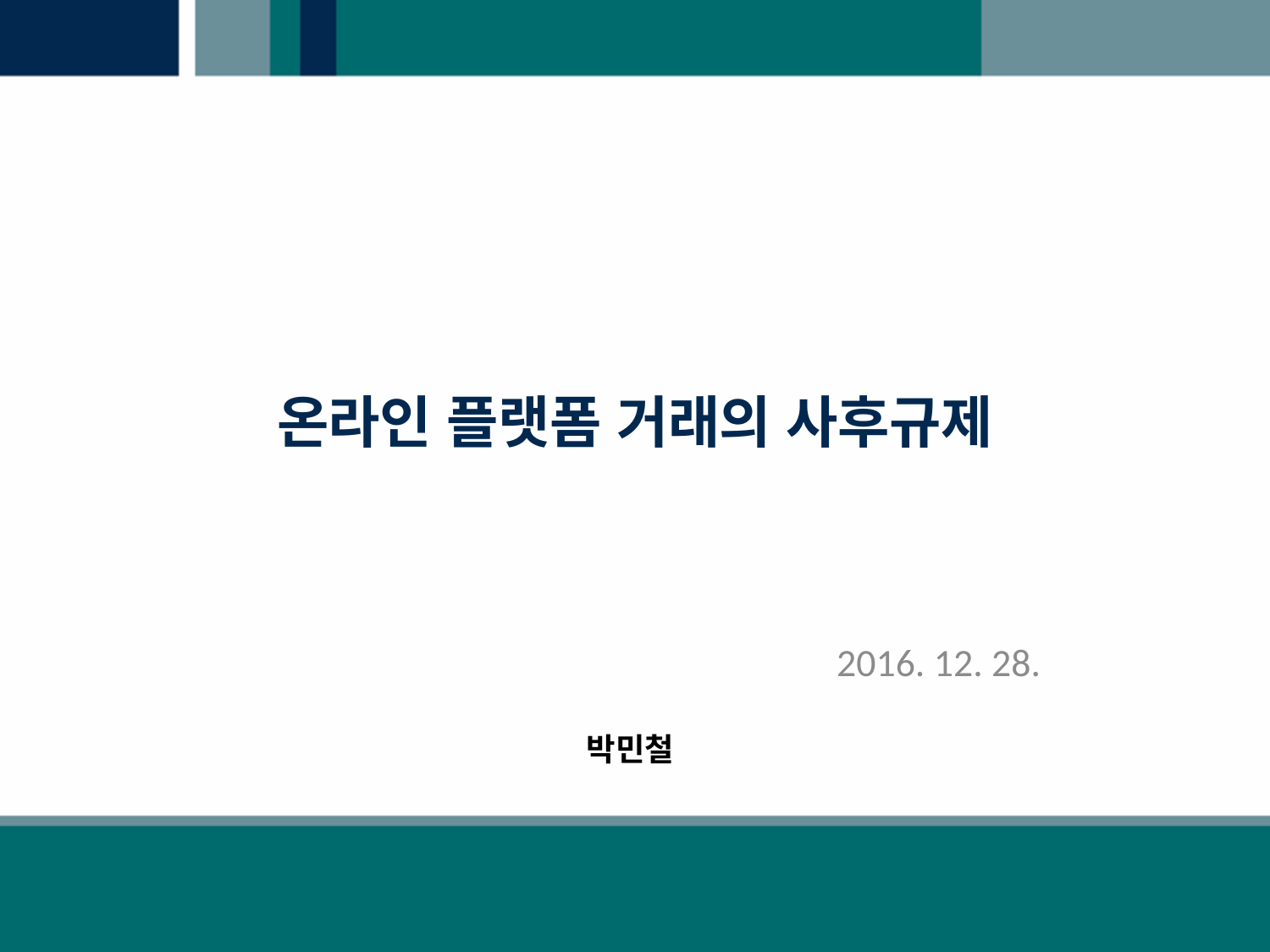

# 온라인 플랫폼 거래의 사후규제

                                                                      2016. 12. 28.
                                                                                                 박민철